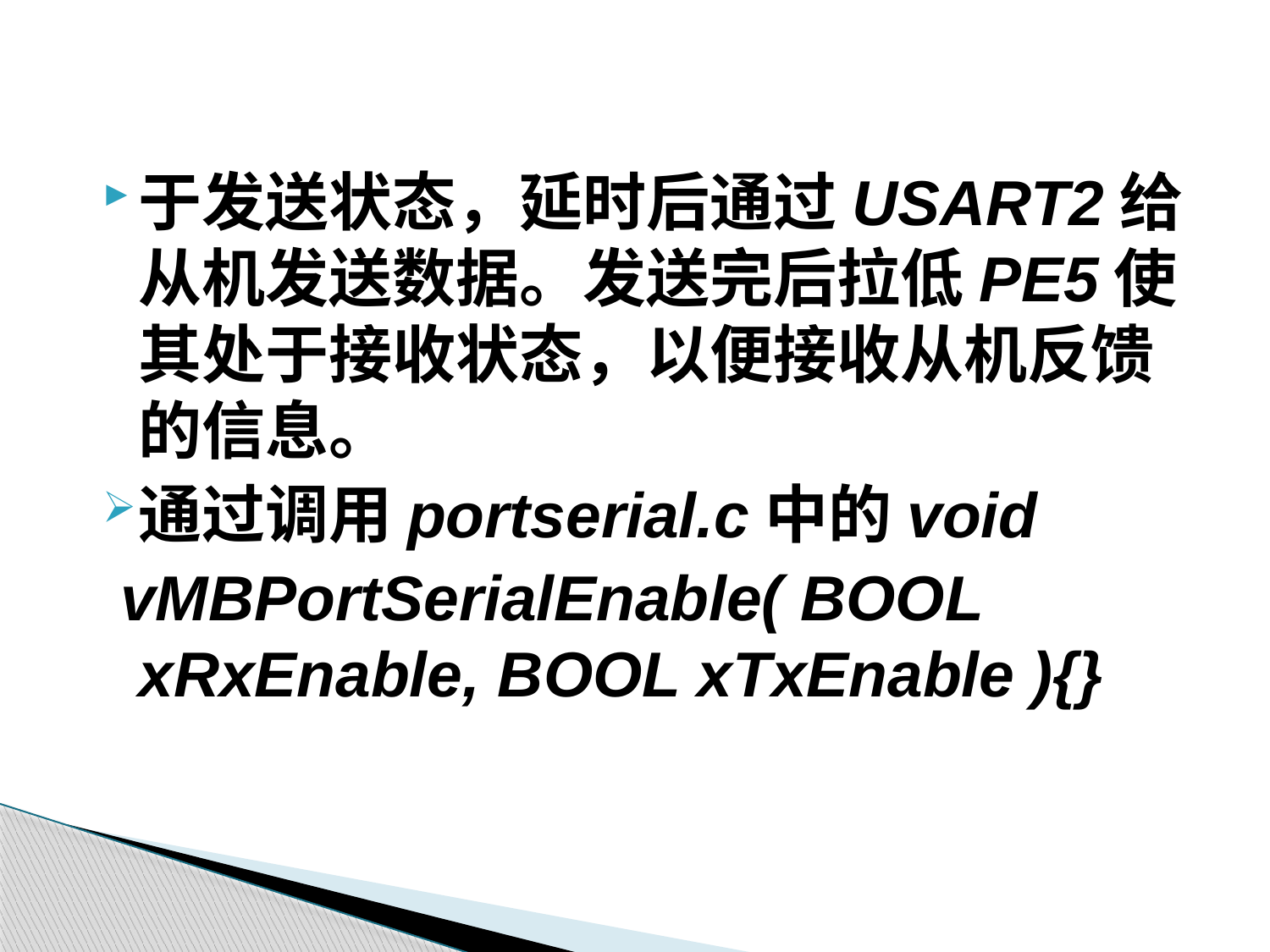

于发送状态，延时后通过USART2给从机发送数据。发送完后拉低PE5使其处于接收状态，以便接收从机反馈的信息。
通过调用portserial.c中的void
 vMBPortSerialEnable( BOOL xRxEnable, BOOL xTxEnable ){}